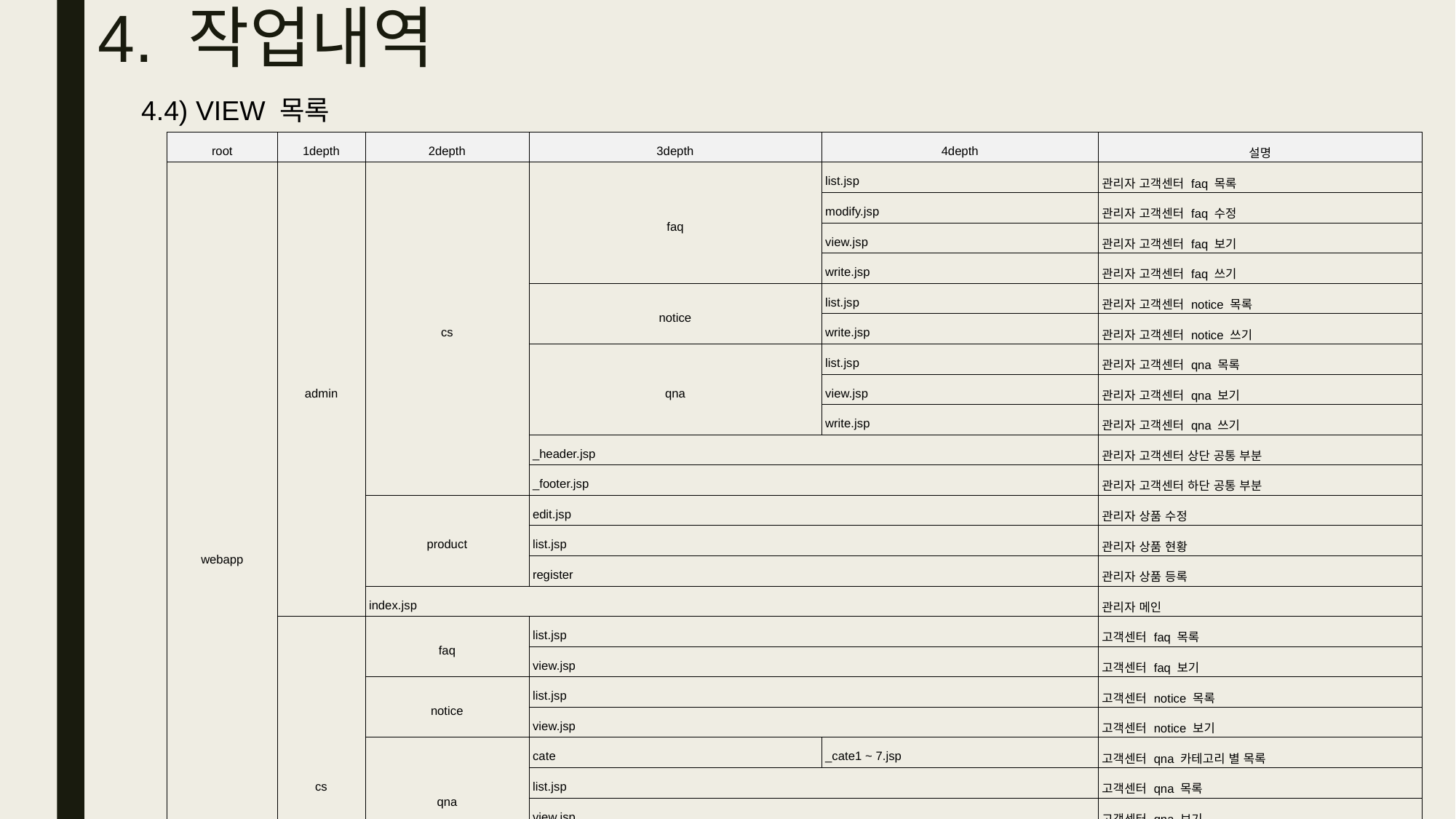

# 4. 작업내역
4.4) VIEW 목록
| root | 1depth | 2depth | 3depth | 4depth | 설명 |
| --- | --- | --- | --- | --- | --- |
| webapp | admin | cs | faq | list.jsp | 관리자 고객센터 faq 목록 |
|  |  |  |  | modify.jsp | 관리자 고객센터 faq 수정 |
|  |  |  |  | view.jsp | 관리자 고객센터 faq 보기 |
|  |  |  |  | write.jsp | 관리자 고객센터 faq 쓰기 |
|  |  |  | notice | list.jsp | 관리자 고객센터 notice 목록 |
|  |  |  |  | write.jsp | 관리자 고객센터 notice 쓰기 |
|  |  |  | qna | list.jsp | 관리자 고객센터 qna 목록 |
|  |  |  |  | view.jsp | 관리자 고객센터 qna 보기 |
|  |  |  |  | write.jsp | 관리자 고객센터 qna 쓰기 |
|  |  |  | \_header.jsp |  | 관리자 고객센터 상단 공통 부분 |
|  |  |  | \_footer.jsp |  | 관리자 고객센터 하단 공통 부분 |
|  |  | product | edit.jsp |  | 관리자 상품 수정 |
|  |  |  | list.jsp |  | 관리자 상품 현황 |
|  |  |  | register |  | 관리자 상품 등록 |
|  |  | index.jsp |  |  | 관리자 메인 |
|  | cs | faq | list.jsp |  | 고객센터 faq 목록 |
|  |  |  | view.jsp |  | 고객센터 faq 보기 |
|  |  | notice | list.jsp |  | 고객센터 notice 목록 |
|  |  |  | view.jsp |  | 고객센터 notice 보기 |
|  |  | qna | cate | \_cate1 ~ 7.jsp | 고객센터 qna 카테고리 별 목록 |
|  |  |  | list.jsp |  | 고객센터 qna 목록 |
|  |  |  | view.jsp |  | 고객센터 qna 보기 |
|  |  |  | write.jsp |  | 고객센터 qna 쓰기 |
|  |  | \_header.jsp |  |  | 고객센터 상단 공통 |
|  |  | \_footer.jsp |  |  | 고객센터 하단 공통 |
|  |  | index.jsp |  |  | 고객센터 메인 |